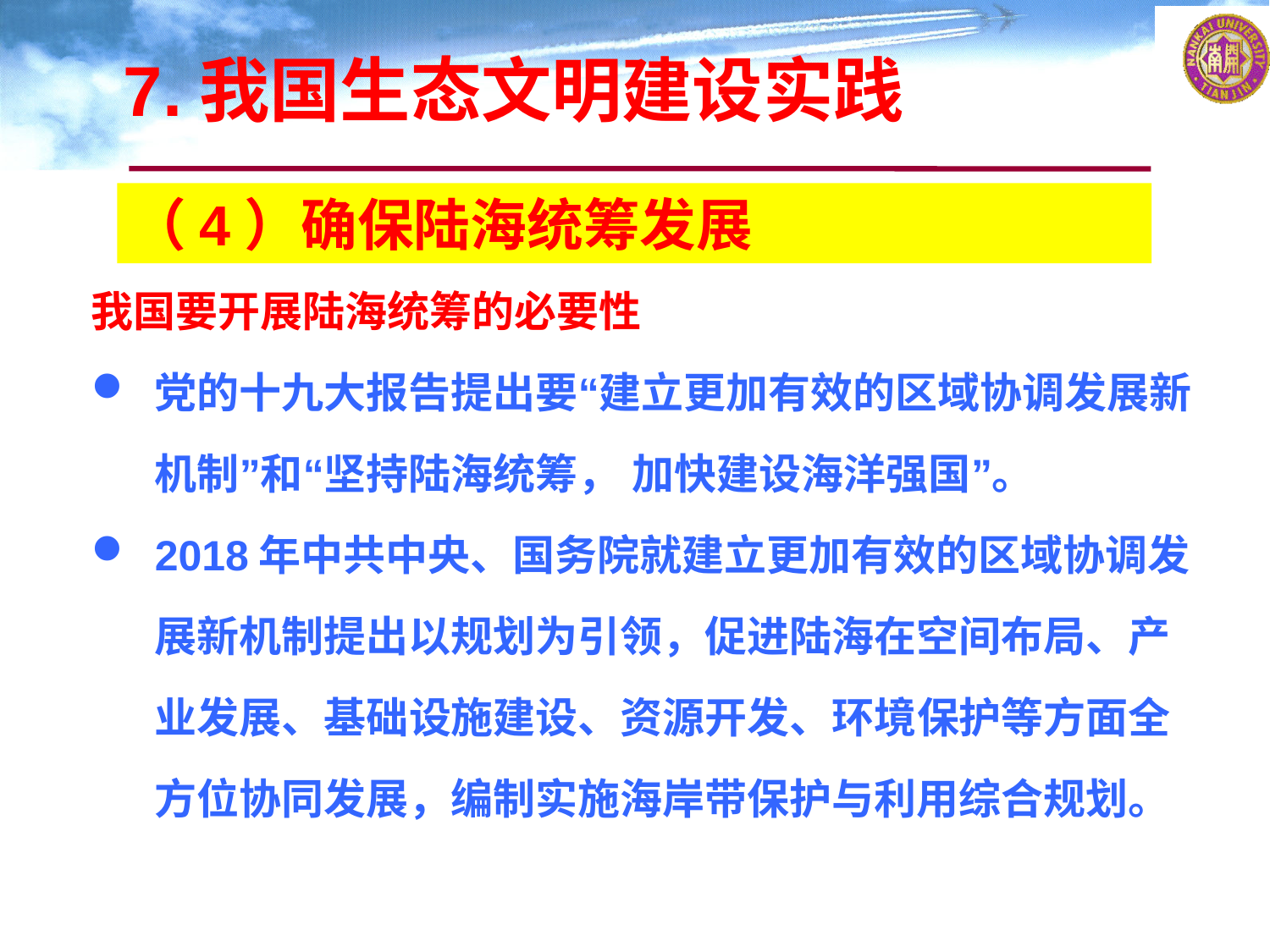

7.我国生态文明建设实践

（4）确保陆海统筹发展
我国要开展陆海统筹的必要性
党的十九大报告提出要“建立更加有效的区域协调发展新机制”和“坚持陆海统筹， 加快建设海洋强国”。
2018年中共中央、国务院就建立更加有效的区域协调发展新机制提出以规划为引领，促进陆海在空间布局、产业发展、基础设施建设、资源开发、环境保护等方面全方位协同发展，编制实施海岸带保护与利用综合规划。